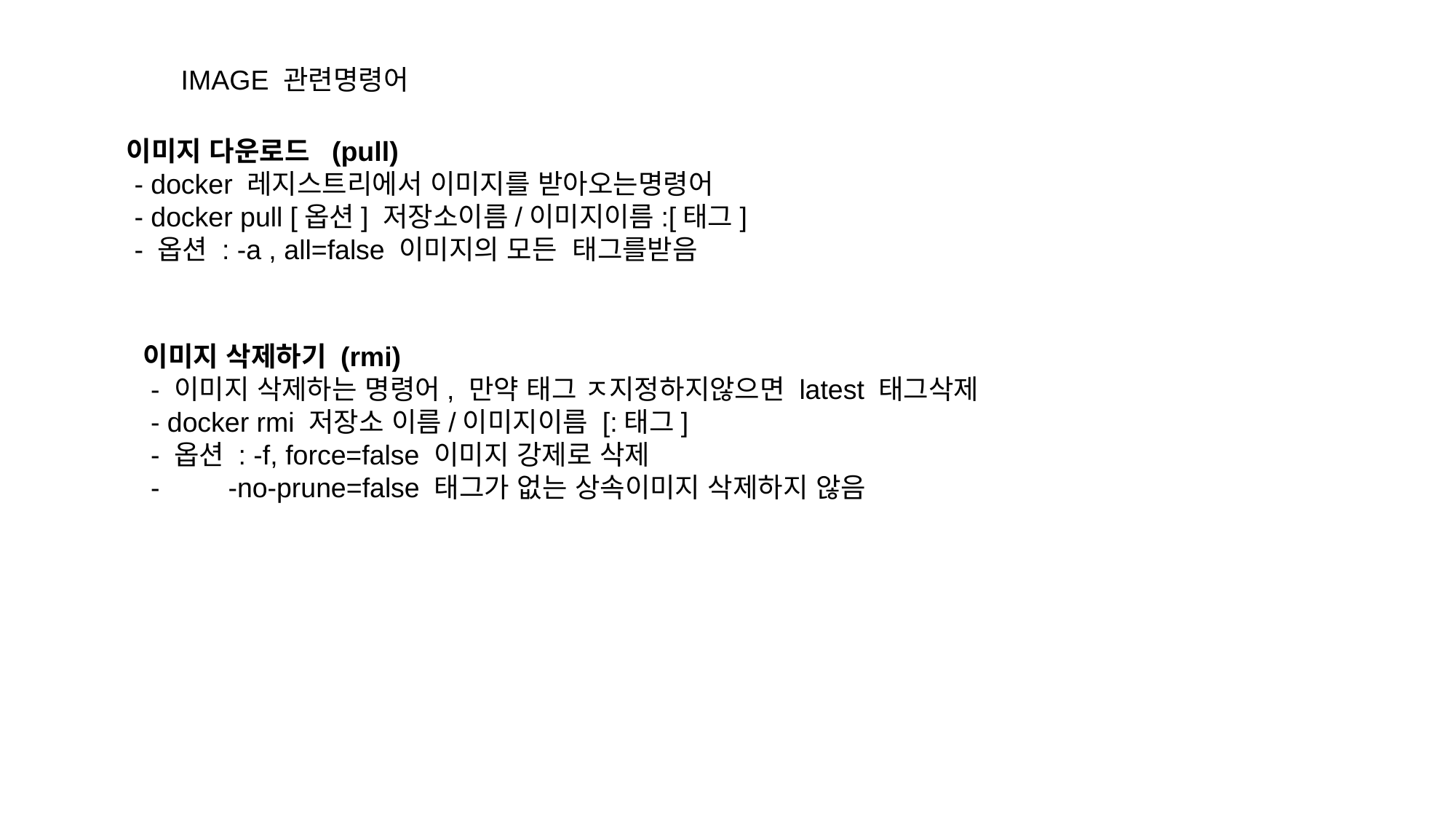

IMAGE 관련명령어
이미지 다운로드  (pull)
 - docker 레지스트리에서 이미지를 받아오는명령어
 - docker pull [옵션] 저장소이름/이미지이름:[태그]
 - 옵션 : -a , all=false 이미지의 모든  태그를받음
이미지 삭제하기 (rmi)
 - 이미지 삭제하는 명령어, 만약 태그 ㅈ지정하지않으면 latest 태그삭제
 - docker rmi 저장소 이름/이미지이름 [:태그]
 - 옵션 : -f, force=false 이미지 강제로 삭제
 -         -no-prune=false 태그가 없는 상속이미지 삭제하지 않음